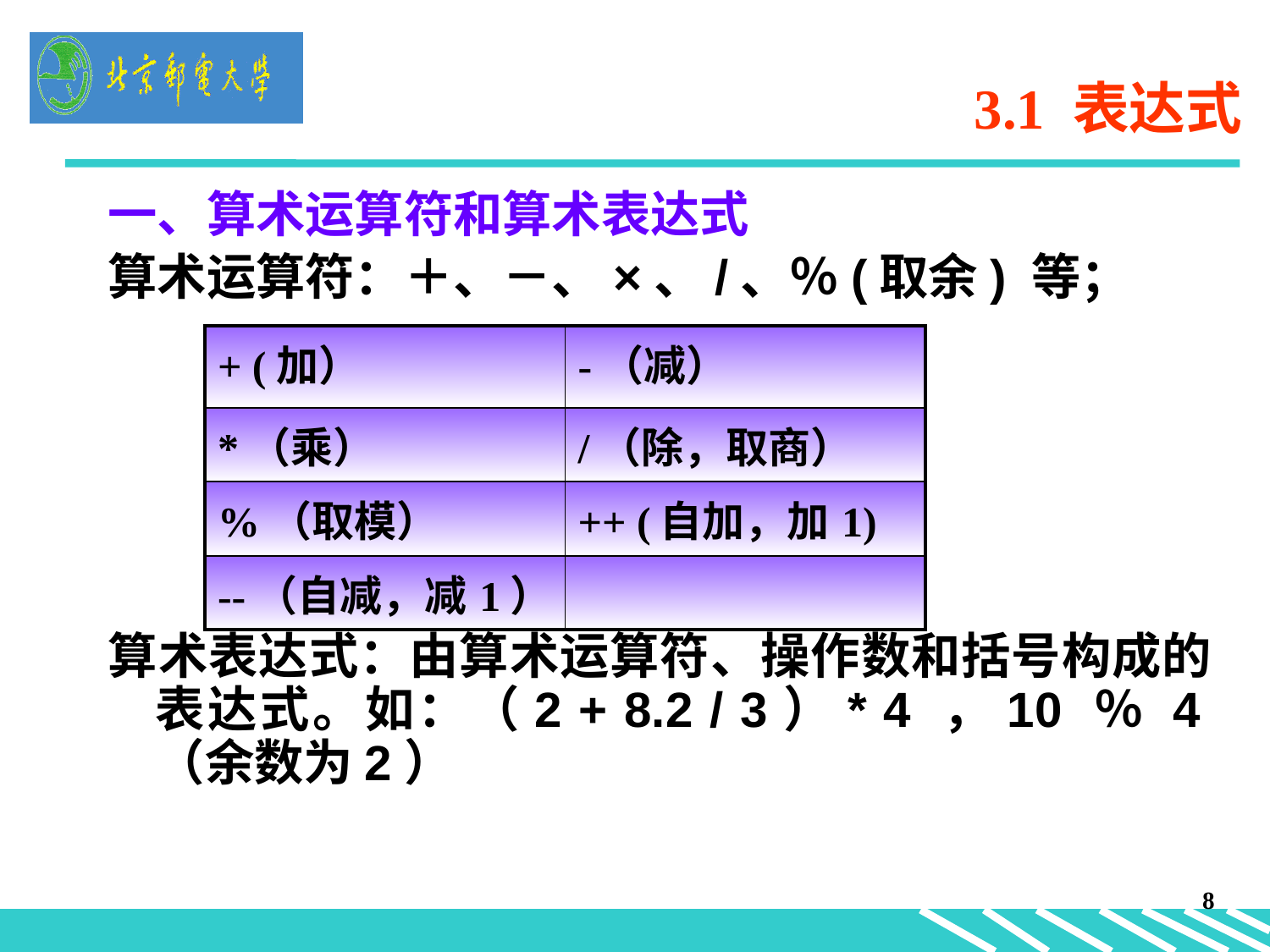

# 3.1 表达式
一、算术运算符和算术表达式
算术运算符：＋、－、×、/、％(取余) 等；

算术表达式：由算术运算符、操作数和括号构成的表达式。如：（2 + 8.2 / 3）* 4 ，10 ％ 4（余数为2）
| + (加） | -（减） |
| --- | --- |
| \*（乘） | /（除，取商） |
| %（取模） | ++ (自加，加1) |
| --（自减，减1） |  |

8